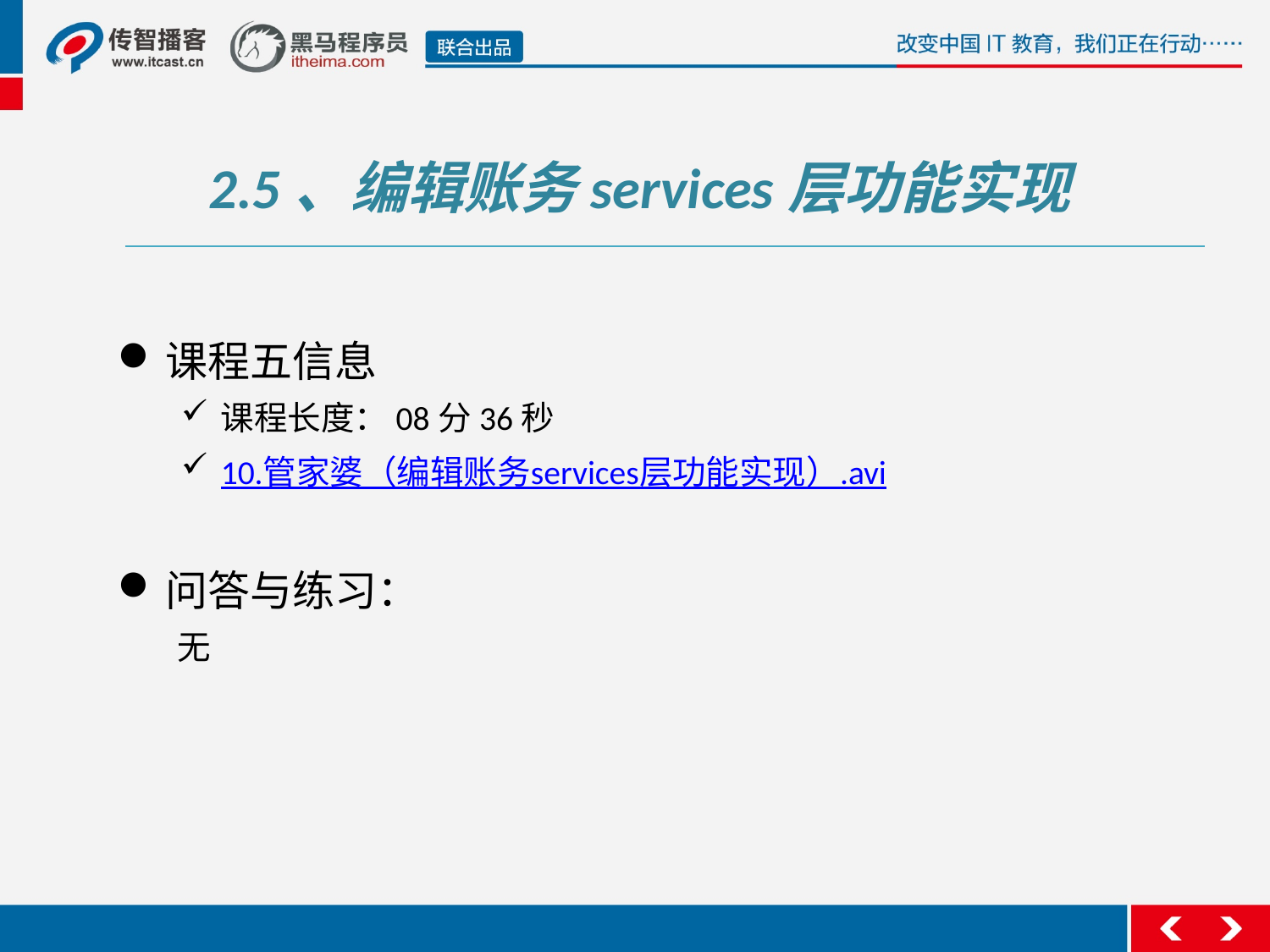

2.5、编辑账务services层功能实现

课程五信息
课程长度：08分36秒
10.管家婆（编辑账务services层功能实现）.avi

问答与练习：
       无